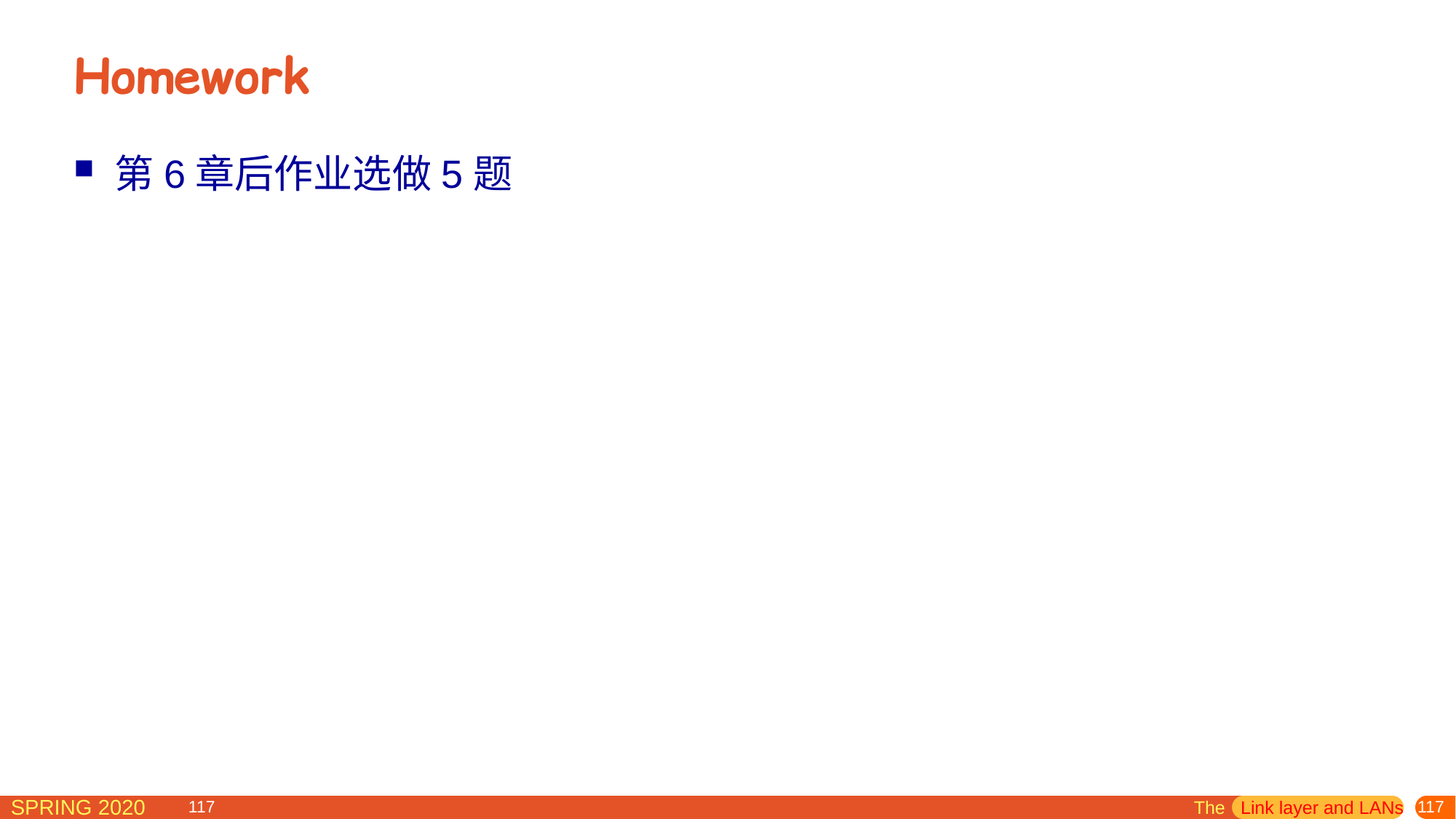

# Homework
第6章后作业选做5题

The   Link layer and LANs